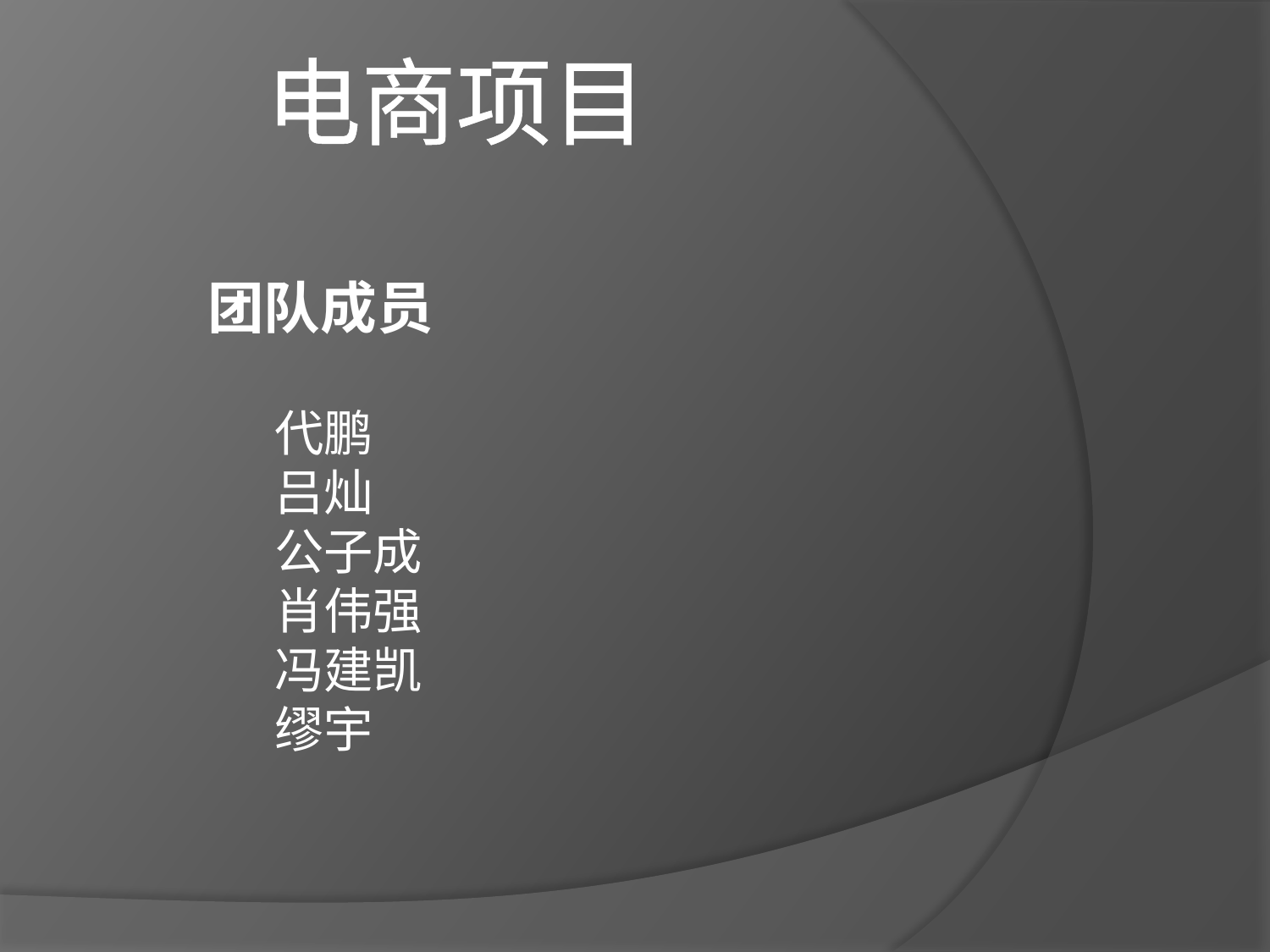

电商项目
     团队成员
	代鹏
	吕灿
	公子成
	肖伟强
	冯建凯
	缪宇